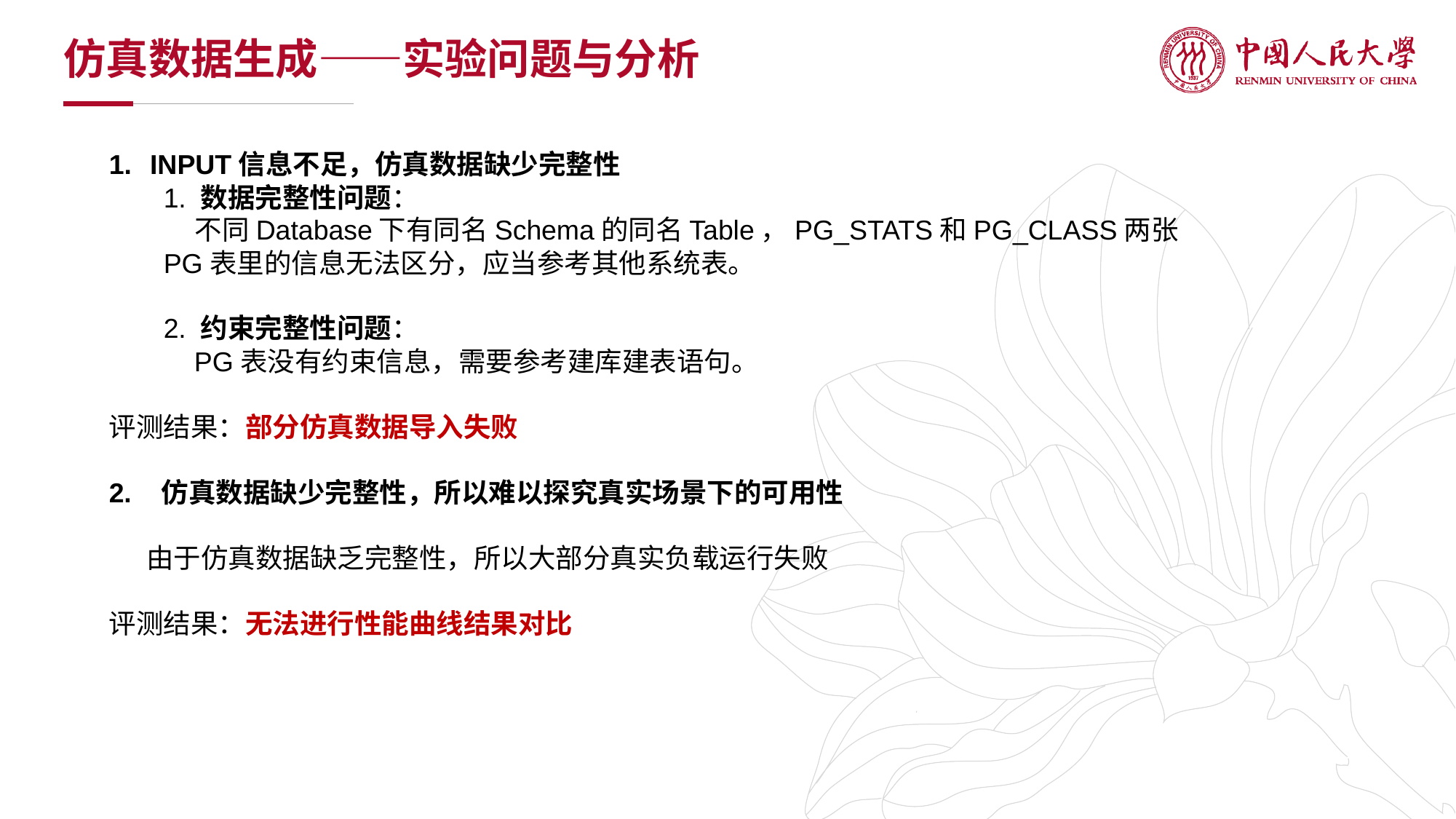

仿真数据生成——实验问题与分析

INPUT信息不足，仿真数据缺少完整性
1. 数据完整性问题：
    不同Database下有同名Schema的同名Table，PG_STATS和PG_CLASS两张PG表里的信息无法区分，应当参考其他系统表。

2. 约束完整性问题：
    PG表没有约束信息，需要参考建库建表语句。

评测结果：部分仿真数据导入失败

2.   仿真数据缺少完整性，所以难以探究真实场景下的可用性

     由于仿真数据缺乏完整性，所以大部分真实负载运行失败

评测结果：无法进行性能曲线结果对比